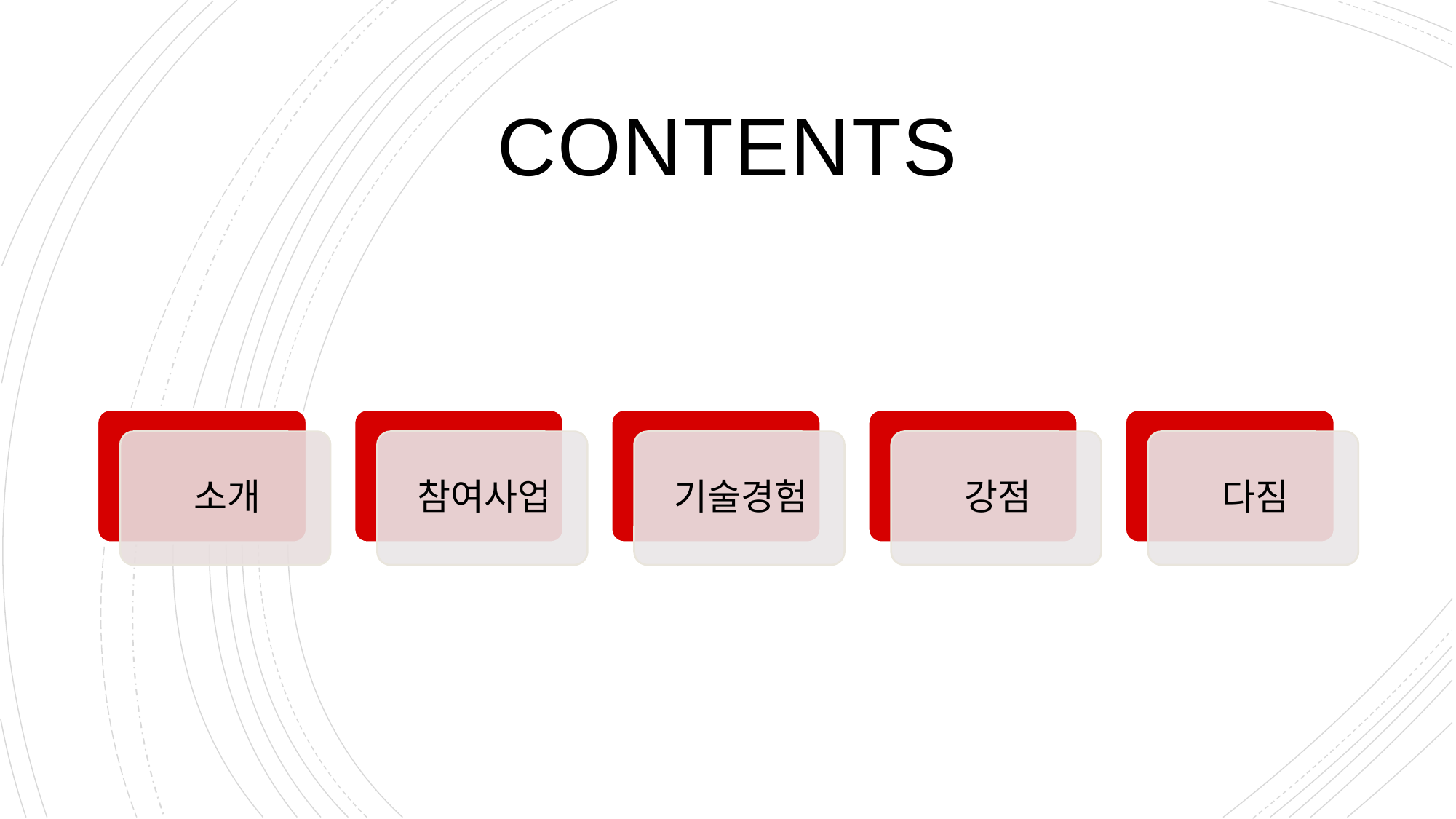

# CONTENTS

소개
참여사업
기술경험
강점
다짐